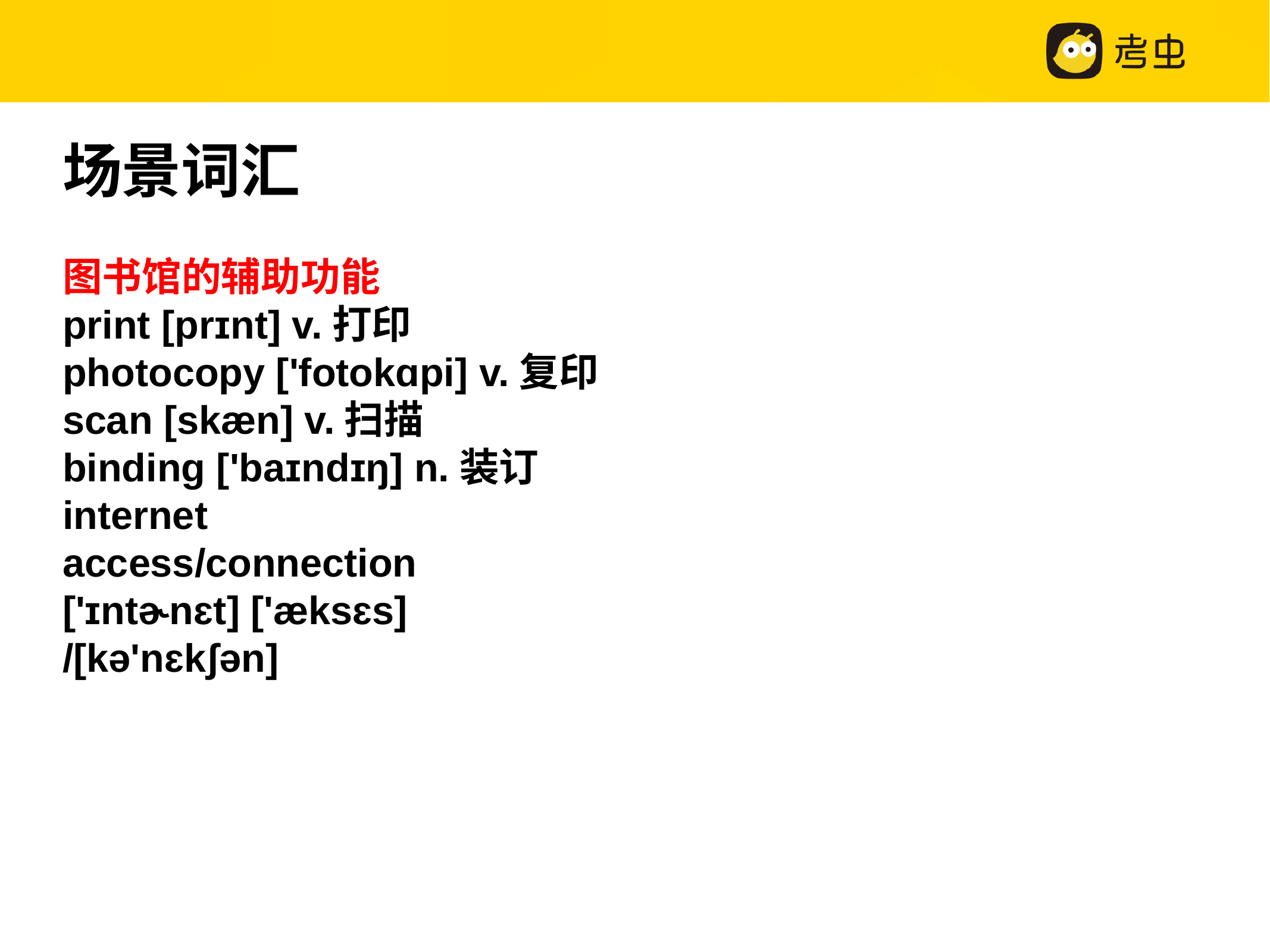

场景词汇

图书馆的辅助功能
print [prɪnt] v.打印
photocopy ['fotokɑpi] v.复印
scan [skæn] v.扫描
binding ['baɪndɪŋ] n.装订
internet
access/connection
['ɪntɚnɛt] ['æksɛs]
/[kə'nɛkʃən]